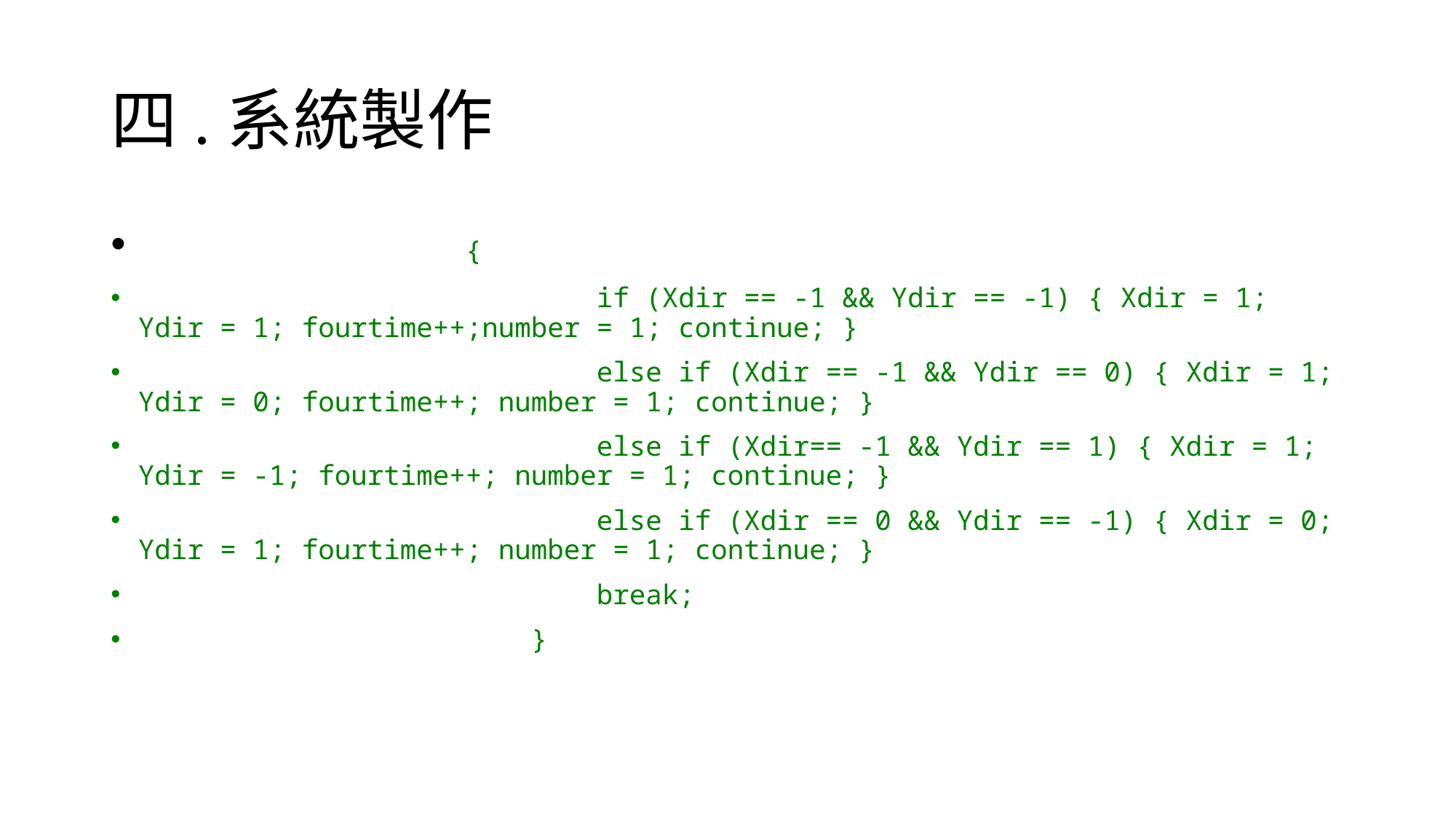

# 四.系統製作
			{
                            if (Xdir == -1 && Ydir == -1) { Xdir = 1; Ydir = 1; fourtime++;number = 1; continue; }
                            else if (Xdir == -1 && Ydir == 0) { Xdir = 1; Ydir = 0; fourtime++; number = 1; continue; }
                            else if (Xdir== -1 && Ydir == 1) { Xdir = 1; Ydir = -1; fourtime++; number = 1; continue; }
                            else if (Xdir == 0 && Ydir == -1) { Xdir = 0; Ydir = 1; fourtime++; number = 1; continue; }
                            break;
                        }